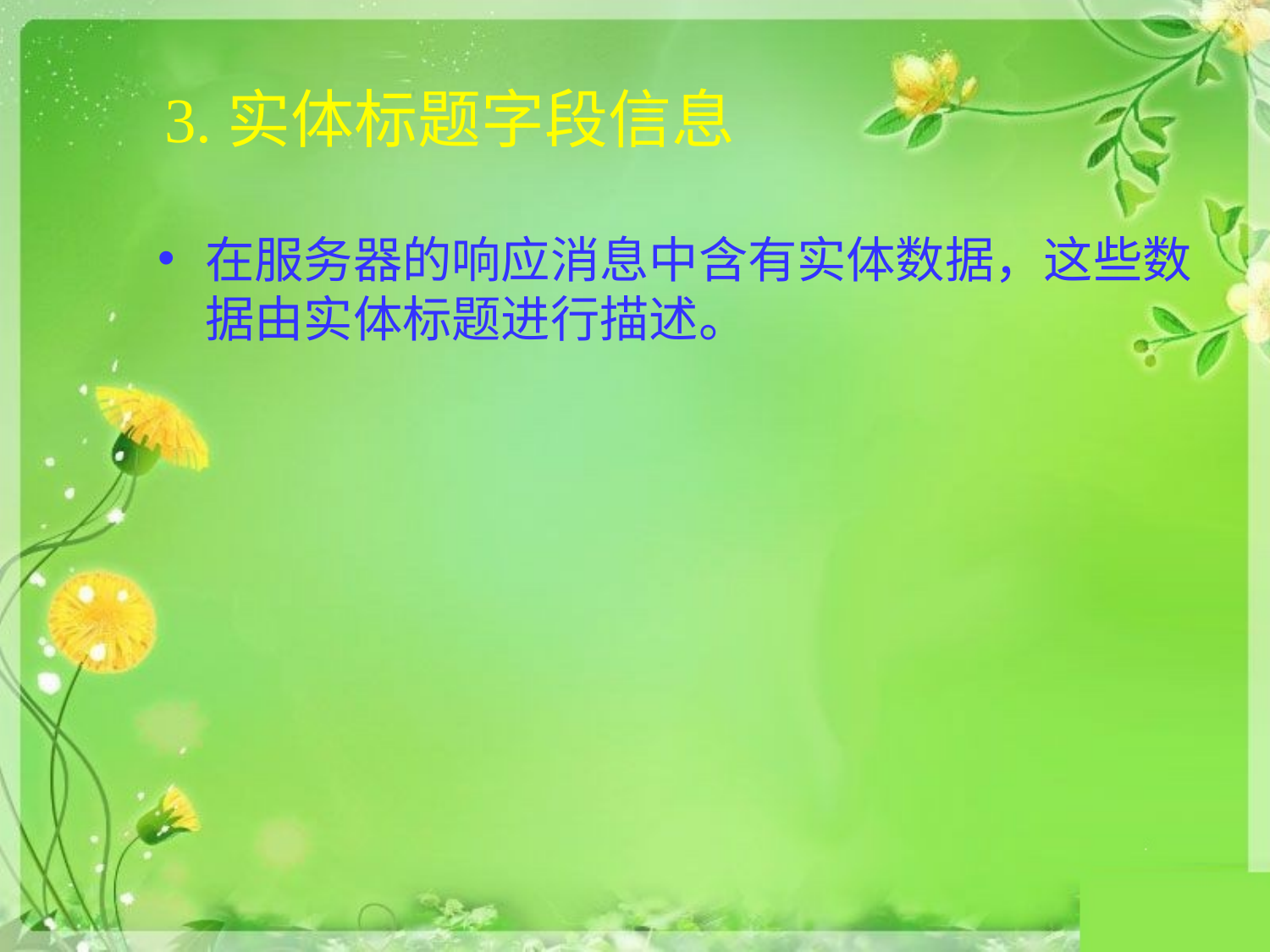

# 3.实体标题字段信息
在服务器的响应消息中含有实体数据，这些数据由实体标题进行描述。